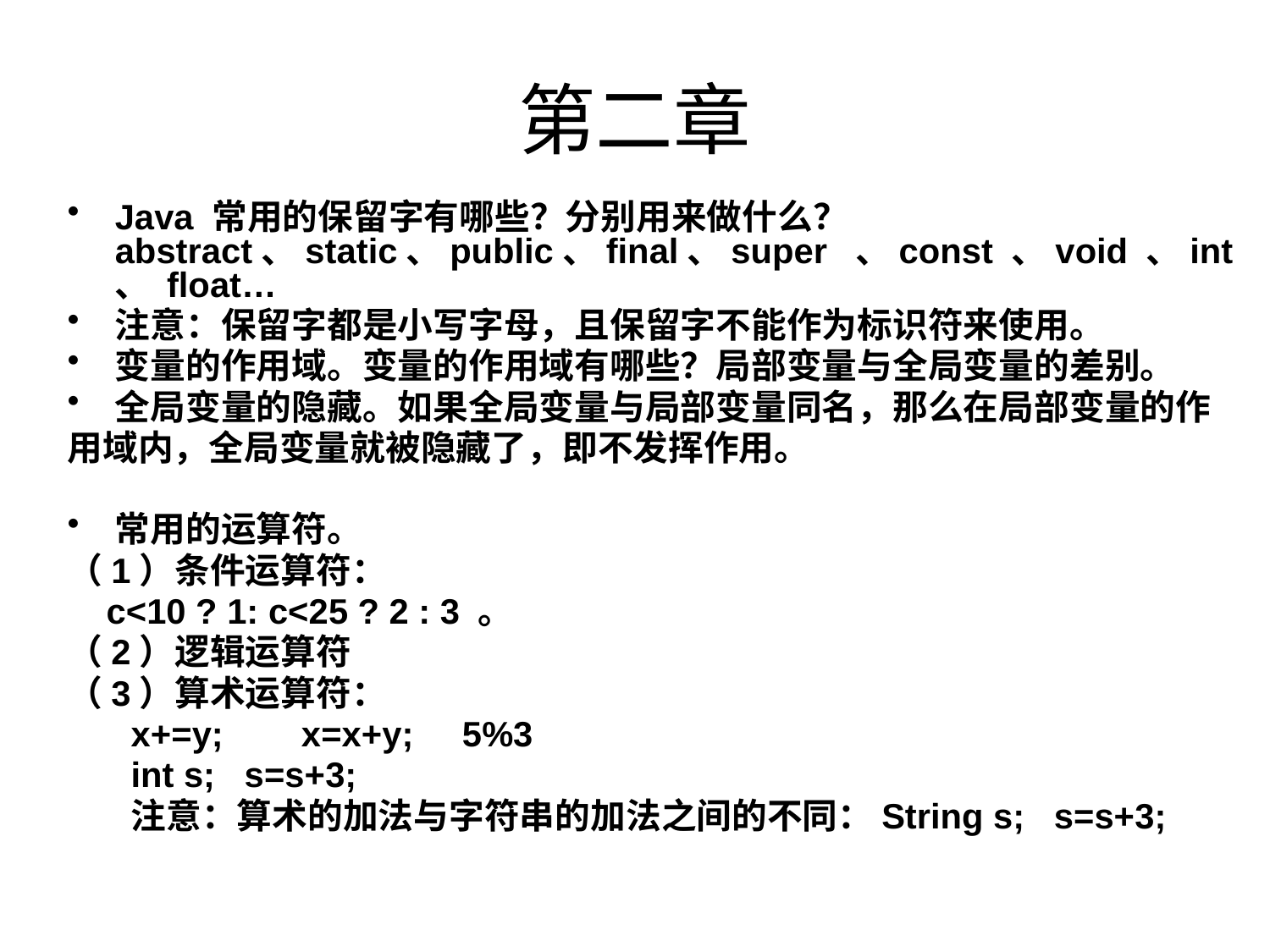

# 第二章
Java 常用的保留字有哪些？分别用来做什么？abstract、static、public、final、super  、const 、void 、int 、 float…
注意：保留字都是小写字母，且保留字不能作为标识符来使用。
变量的作用域。变量的作用域有哪些？局部变量与全局变量的差别。
全局变量的隐藏。如果全局变量与局部变量同名，那么在局部变量的作
用域内，全局变量就被隐藏了，即不发挥作用。

常用的运算符。
（1）条件运算符：
    c<10 ? 1: c<25 ? 2 : 3 。
（2）逻辑运算符
（3）算术运算符：
x+=y;        x=x+y;     5%3
int s;   s=s+3;
注意：算术的加法与字符串的加法之间的不同：String s;   s=s+3;